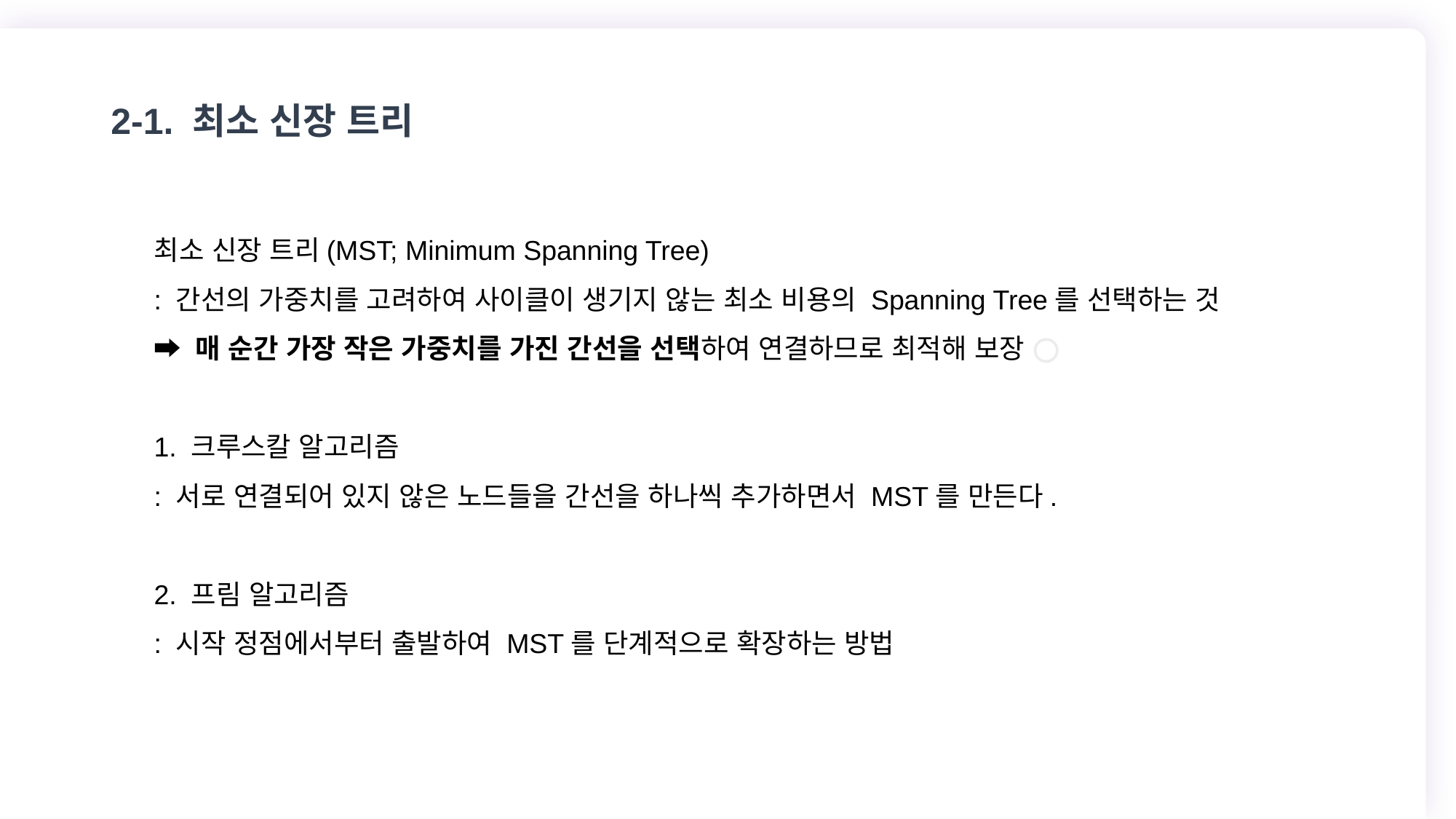

2-1. 최소 신장 트리
최소 신장 트리(MST; Minimum Spanning Tree)
: 간선의 가중치를 고려하여 사이클이 생기지 않는 최소 비용의 Spanning Tree를 선택하는 것
➡️ 매 순간 가장 작은 가중치를 가진 간선을 선택하여 연결하므로 최적해 보장 ⭕

1. 크루스칼 알고리즘
: 서로 연결되어 있지 않은 노드들을 간선을 하나씩 추가하면서 MST를 만든다.

2. 프림 알고리즘
: 시작 정점에서부터 출발하여 MST를 단계적으로 확장하는 방법